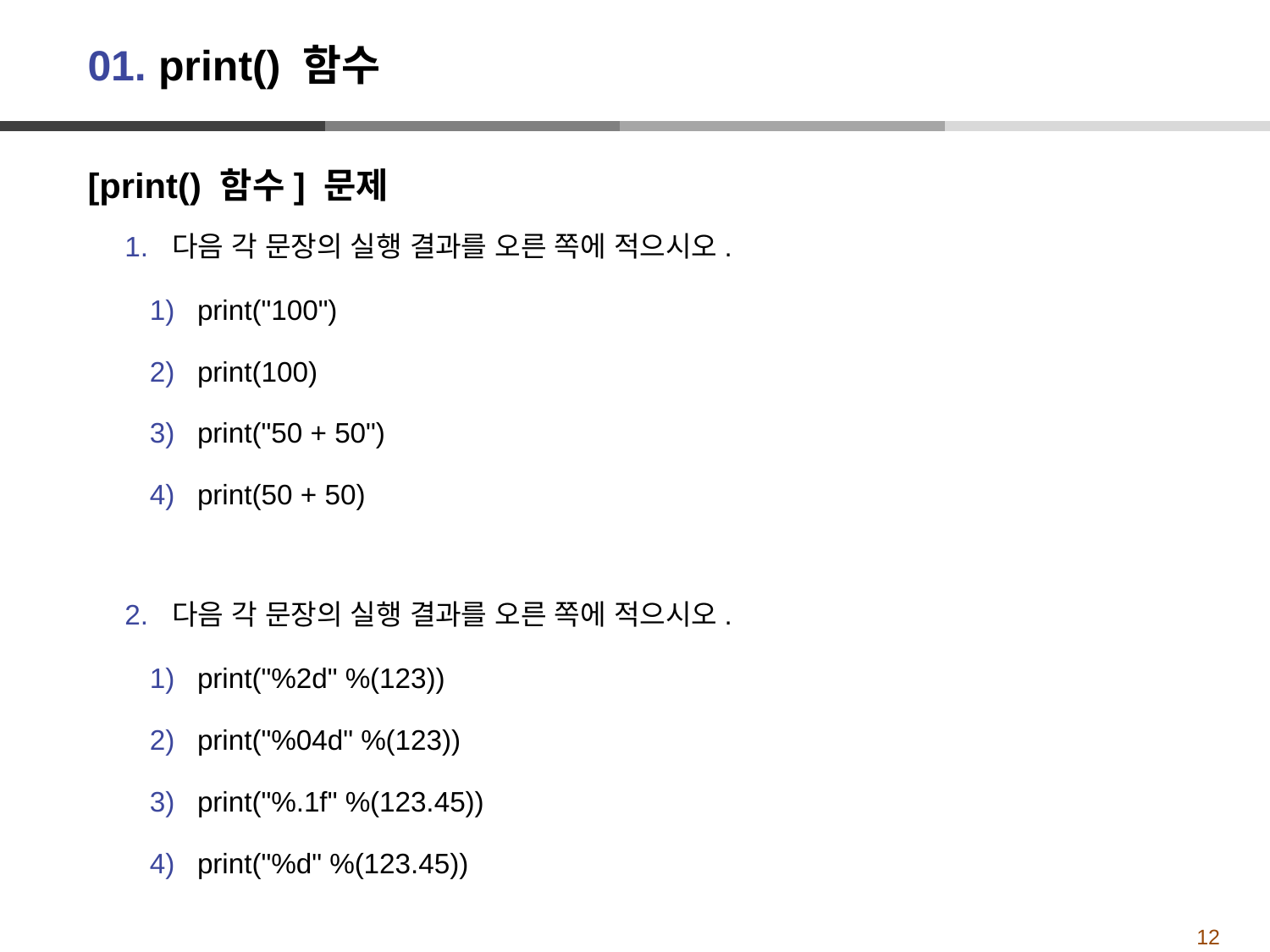

# 01. print() 함수
[print() 함수] 문제
다음 각 문장의 실행 결과를 오른 쪽에 적으시오.
print("100")
print(100)
print("50 + 50")
print(50 + 50)

다음 각 문장의 실행 결과를 오른 쪽에 적으시오.
print("%2d" %(123))
print("%04d" %(123))
print("%.1f" %(123.45))
print("%d" %(123.45))